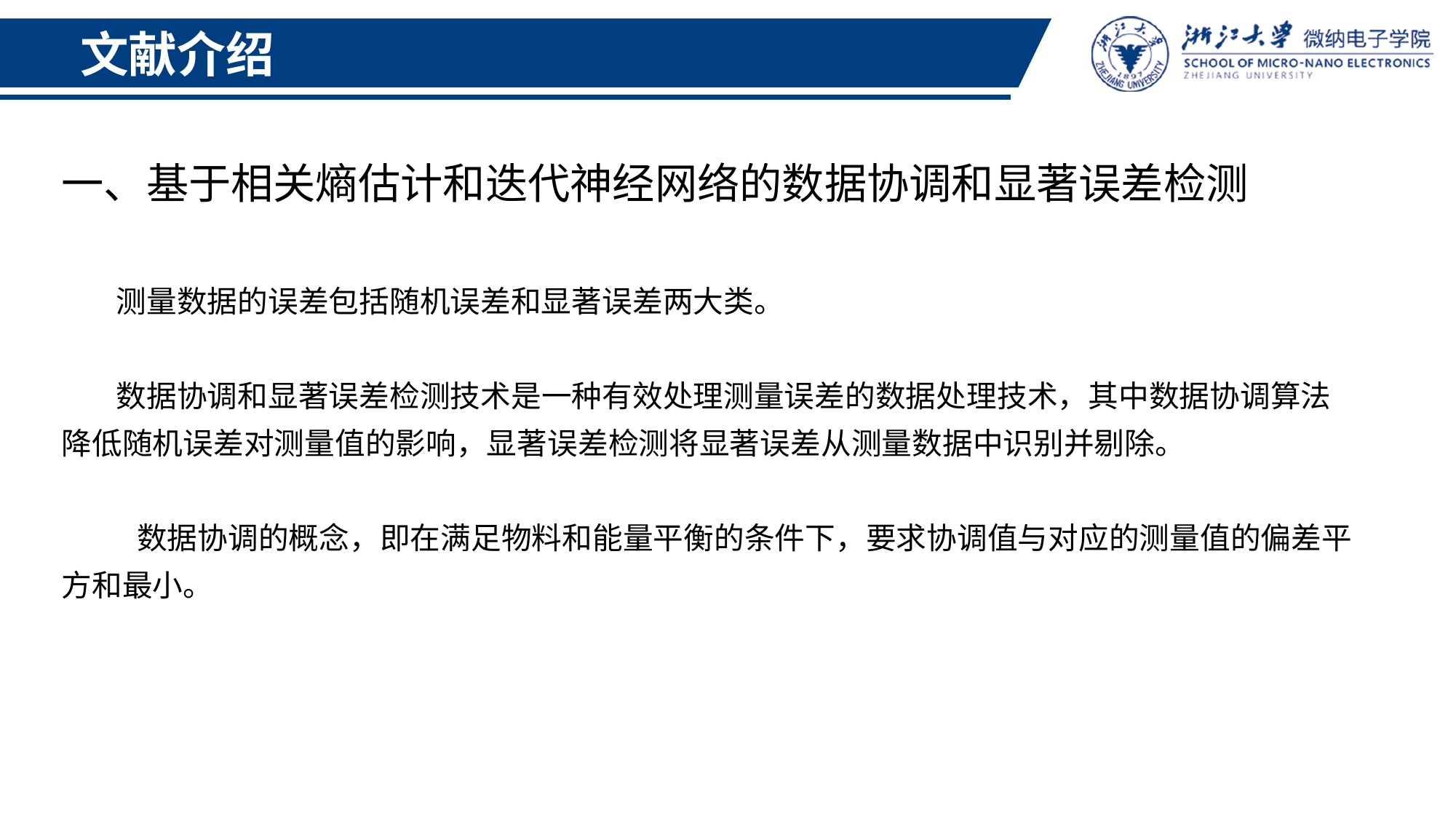

文献介绍
一、基于相关熵估计和迭代神经网络的数据协调和显著误差检测
测量数据的误差包括随机误差和显著误差两大类。

数据协调和显著误差检测技术是一种有效处理测量误差的数据处理技术，其中数据协调算法降低随机误差对测量值的影响，显著误差检测将显著误差从测量数据中识别并剔除。

  数据协调的概念，即在满足物料和能量平衡的条件下，要求协调值与对应的测量值的偏差平方和最小。